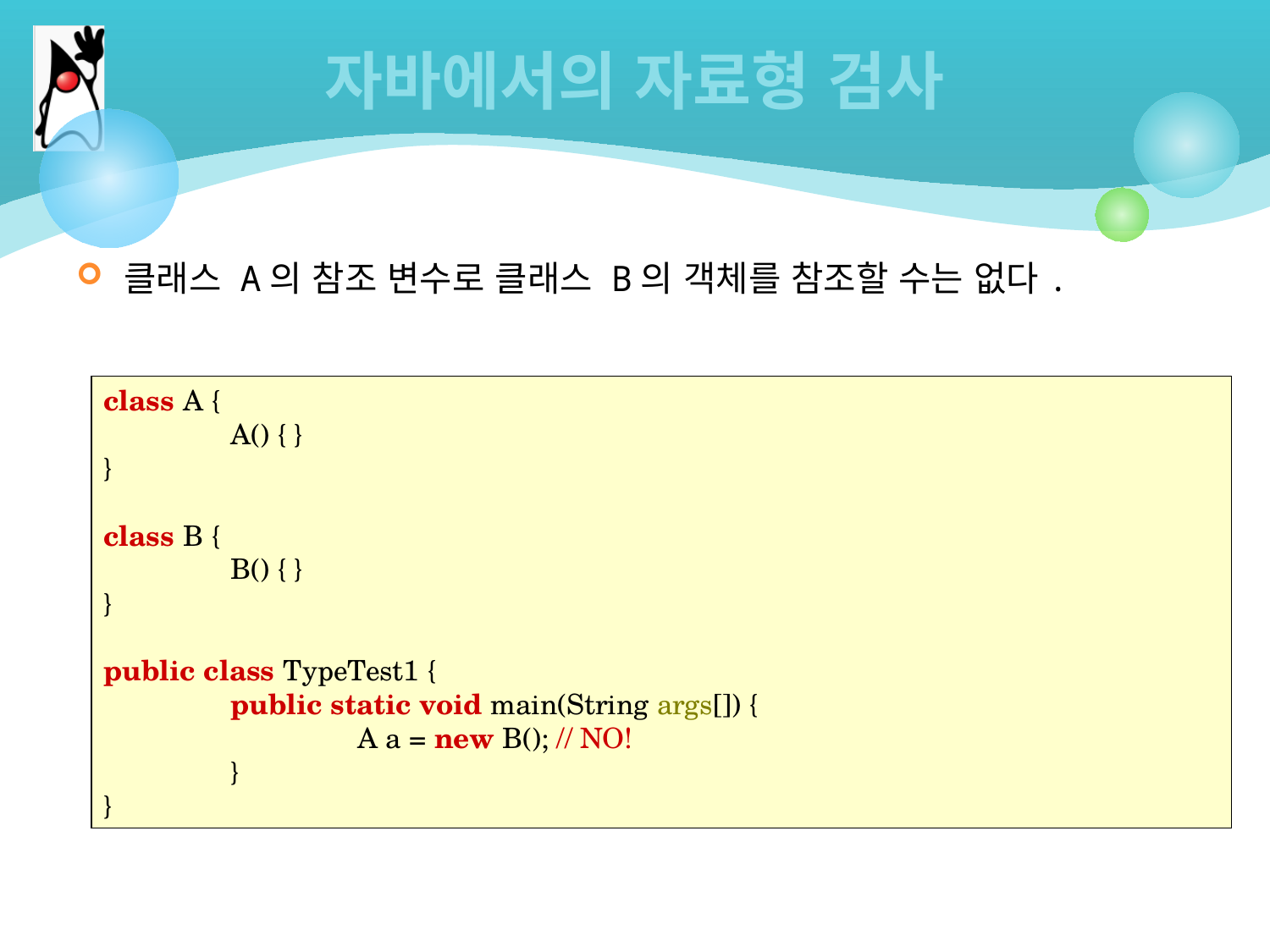

# 자바에서의 자료형 검사
클래스 A의 참조 변수로 클래스 B의 객체를 참조할 수는 없다.
class A {
	A() { }
}

class B {
	B() { }
}

public class TypeTest1 {
	public static void main(String args[]) {
		A a = new B(); // NO!
	}
}